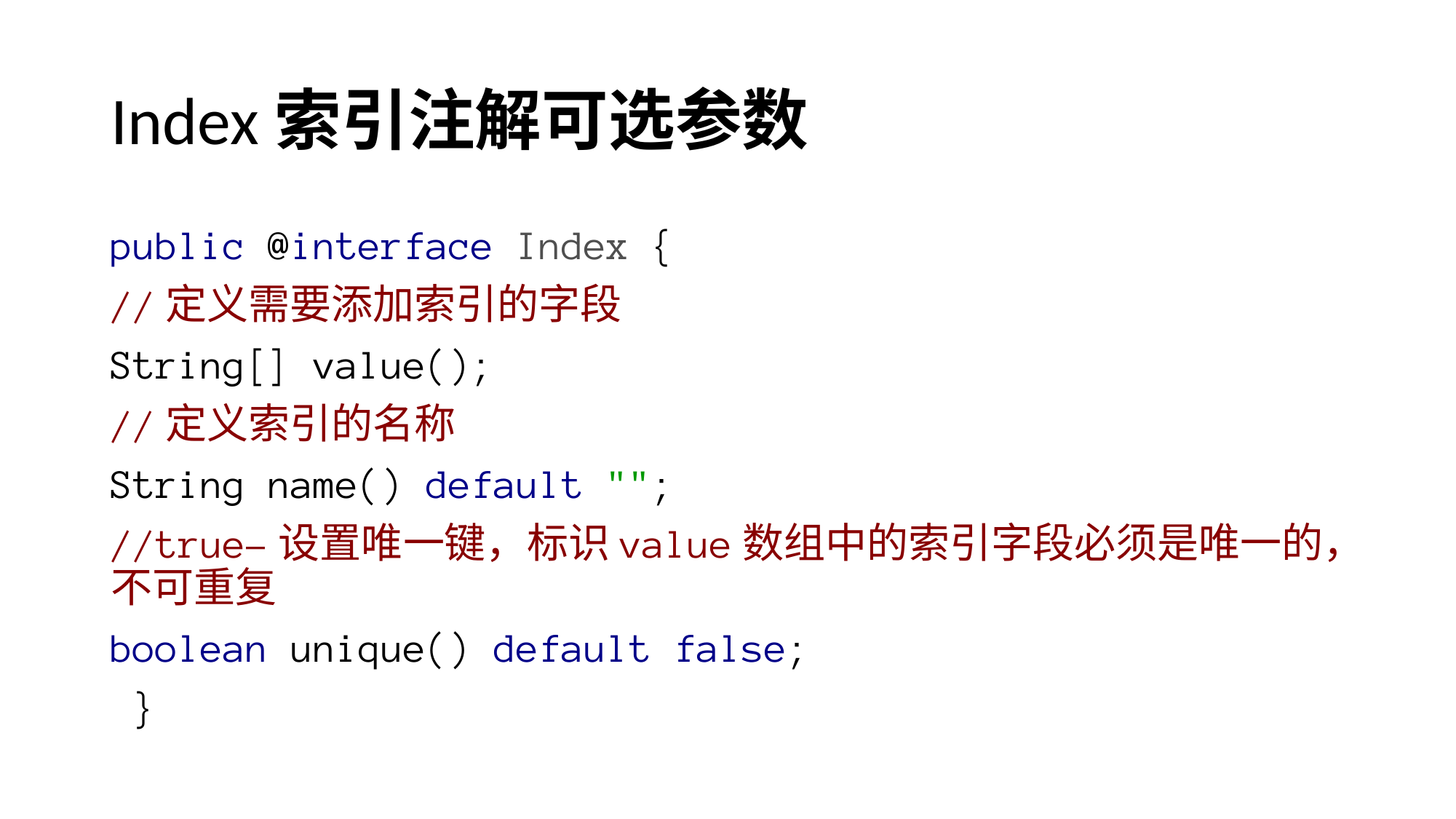

# Index索引注解可选参数
public @interface Index {
//定义需要添加索引的字段
String[] value();
//定义索引的名称
String name() default "";
//true-设置唯一键，标识value数组中的索引字段必须是唯一的，不可重复
boolean unique() default false;
 }